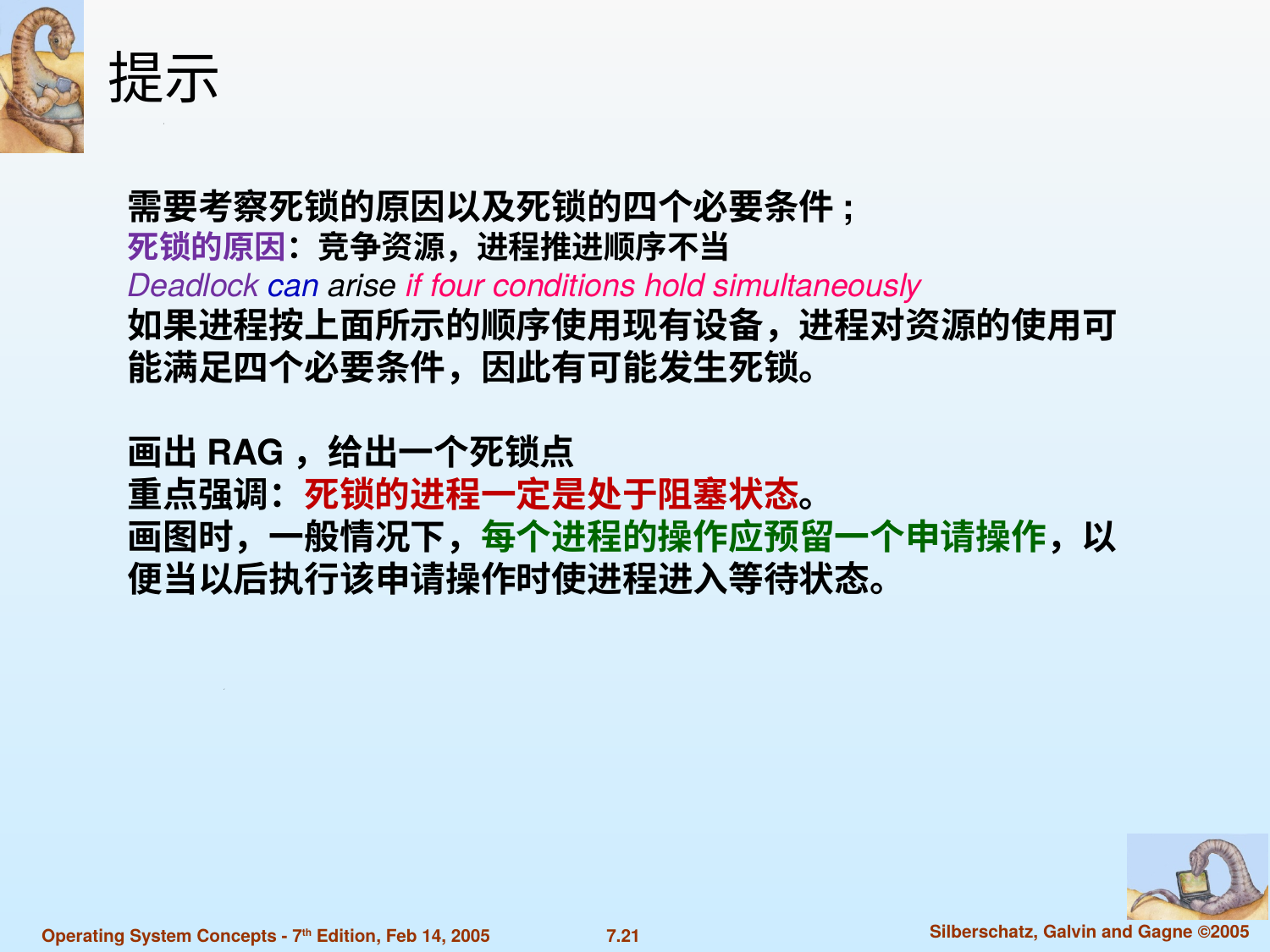

提示
需要考察死锁的原因以及死锁的四个必要条件;
死锁的原因：竞争资源，进程推进顺序不当
Deadlock can arise if four conditions hold simultaneously
如果进程按上面所示的顺序使用现有设备，进程对资源的使用可能满足四个必要条件，因此有可能发生死锁。

画出RAG，给出一个死锁点
重点强调：死锁的进程一定是处于阻塞状态。
画图时，一般情况下，每个进程的操作应预留一个申请操作，以便当以后执行该申请操作时使进程进入等待状态。